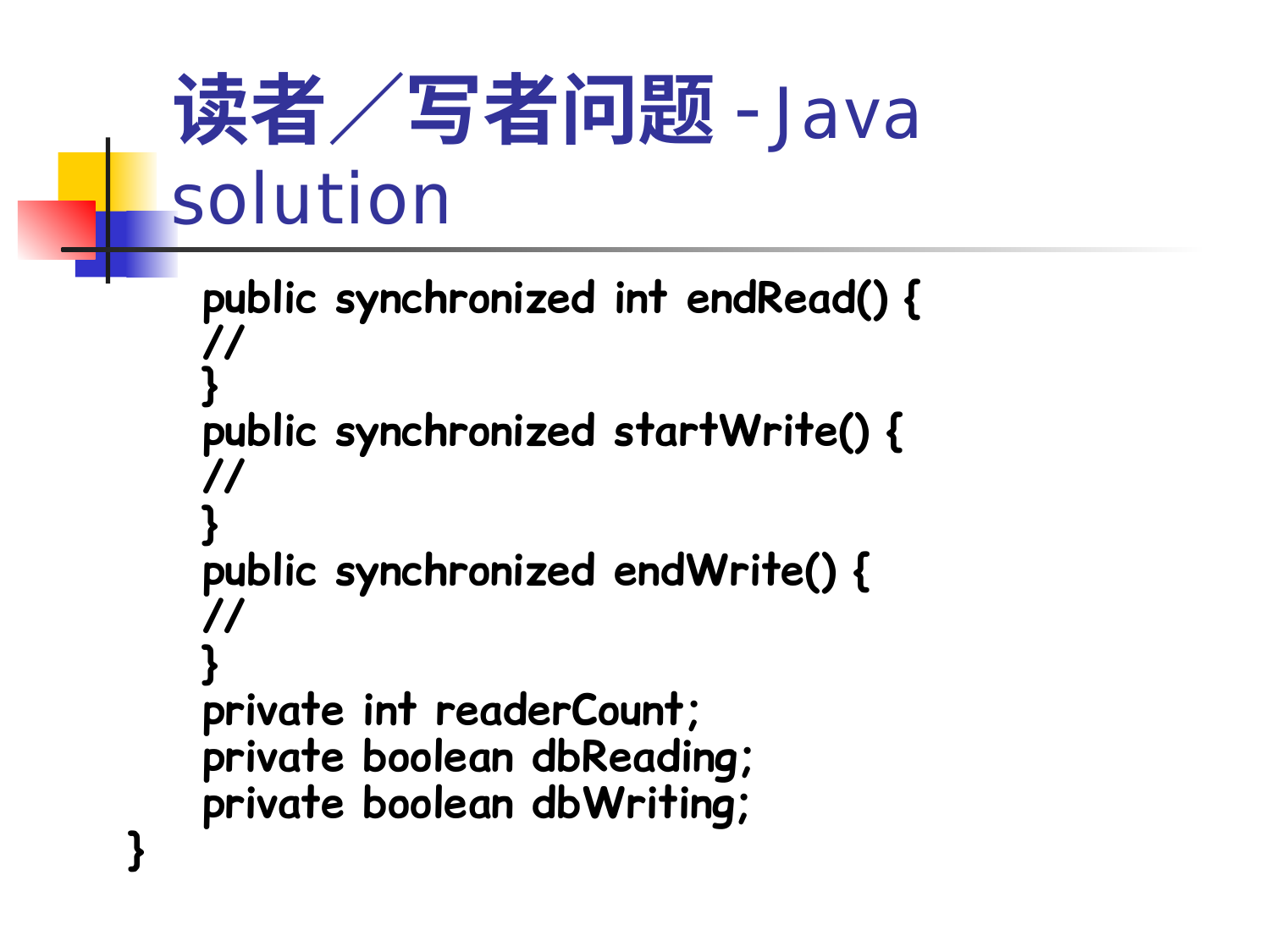

# 读者／写者问题-Java solution
    public synchronized int endRead() {
    //
    }
    public synchronized startWrite() {
    //
    }
    public synchronized endWrite() {
    //
    }
    private int readerCount;
    private boolean dbReading;
    private boolean dbWriting;
}